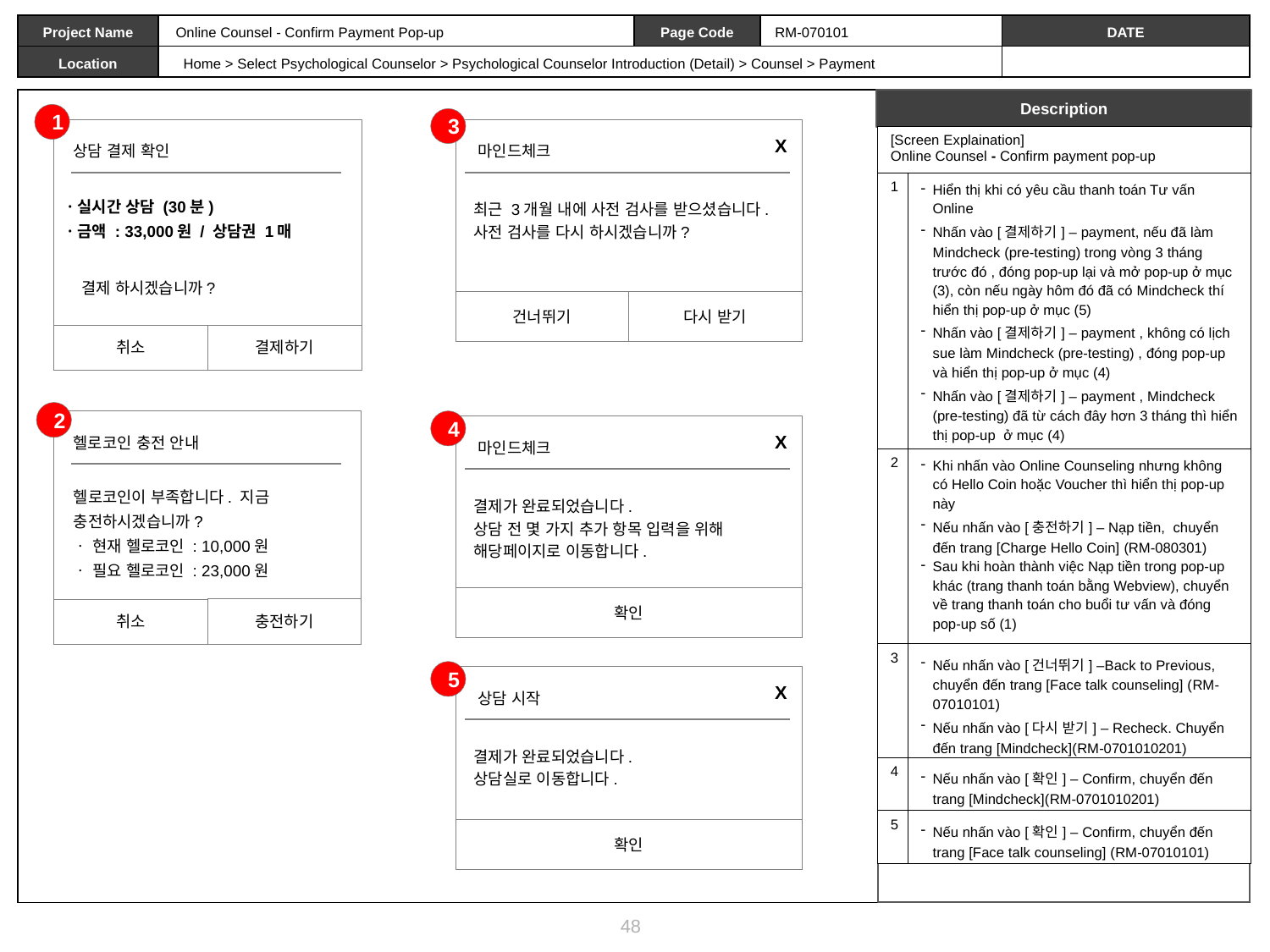

Online Counsel - Confirm Payment Pop-up
RM-070101
Home > Select Psychological Counselor > Psychological Counselor Introduction (Detail) > Counsel > Payment
1
3

상담 결제 확인
ㆍ실시간 상담 (30분)
ㆍ금액 : 33,000원 / 상담권 1매
결제하기
취소

| [Screen Explaination] Online Counsel - Confirm payment pop-up |  |
| --- | --- |
| 1 | Hiển thị khi có yêu cầu thanh toán Tư vấn Online Nhấn vào [결제하기] – payment, nếu đã làm Mindcheck (pre-testing) trong vòng 3 tháng trước đó , đóng pop-up lại và mở pop-up ở mục (3), còn nếu ngày hôm đó đã có Mindcheck thí hiển thị pop-up ở mục (5) Nhấn vào [결제하기] – payment , không có lịch sue làm Mindcheck (pre-testing) , đóng pop-up và hiển thị pop-up ở mục (4) Nhấn vào [결제하기] – payment , Mindcheck (pre-testing) đã từ cách đây hơn 3 tháng thì hiển thị pop-up ở mục (4) |
| 2 | Khi nhấn vào Online Counseling nhưng không có Hello Coin hoặc Voucher thì hiển thị pop-up này Nếu nhấn vào [충전하기] – Nạp tiền, chuyển đến trang [Charge Hello Coin] (RM-080301) Sau khi hoàn thành việc Nạp tiền trong pop-up khác (trang thanh toán bằng Webview), chuyển về trang thanh toán cho buổi tư vấn và đóng pop-up số (1) |
| 3 | Nếu nhấn vào [건너뛰기] –Back to Previous, chuyển đến trang [Face talk counseling] (RM-07010101) Nếu nhấn vào [다시 받기] – Recheck. Chuyển đến trang [Mindcheck](RM-0701010201) |
| 4 | Nếu nhấn vào [확인] – Confirm, chuyển đến trang [Mindcheck](RM-0701010201) |
| 5 | Nếu nhấn vào [확인] – Confirm, chuyển đến trang [Face talk counseling] (RM-07010101) |
X
마인드체크
최근 3개월 내에 사전 검사를 받으셨습니다. 사전 검사를 다시 하시겠습니까?
결제 하시겠습니까?
건너뛰기
다시 받기
2

헬로코인 충전 안내
헬로코인이 부족합니다. 지금 충전하시겠습니까?
ㆍ 현재 헬로코인 : 10,000원
ㆍ 필요 헬로코인 : 23,000원
충전하기
취소
4

X
마인드체크
결제가 완료되었습니다.
상담 전 몇 가지 추가 항목 입력을 위해 해당페이지로 이동합니다.
확인
5

X
상담 시작
결제가 완료되었습니다.
상담실로 이동합니다.
확인
48